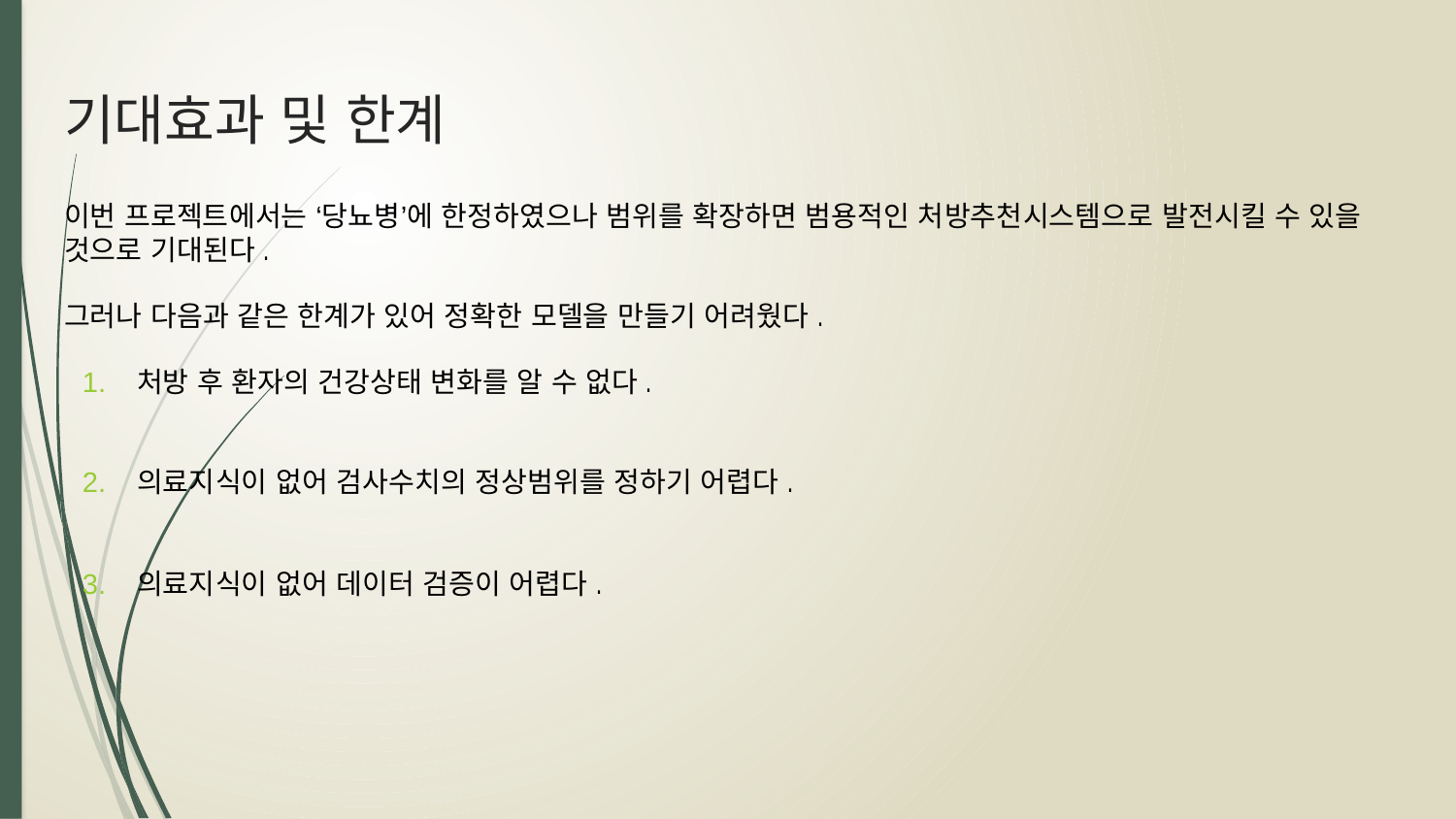

# 기대효과 및 한계
이번 프로젝트에서는 ‘당뇨병’에 한정하였으나 범위를 확장하면 범용적인 처방추천시스템으로 발전시킬 수 있을 것으로 기대된다.
그러나 다음과 같은 한계가 있어 정확한 모델을 만들기 어려웠다.
처방 후 환자의 건강상태 변화를 알 수 없다.

의료지식이 없어 검사수치의 정상범위를 정하기 어렵다.

의료지식이 없어 데이터 검증이 어렵다.